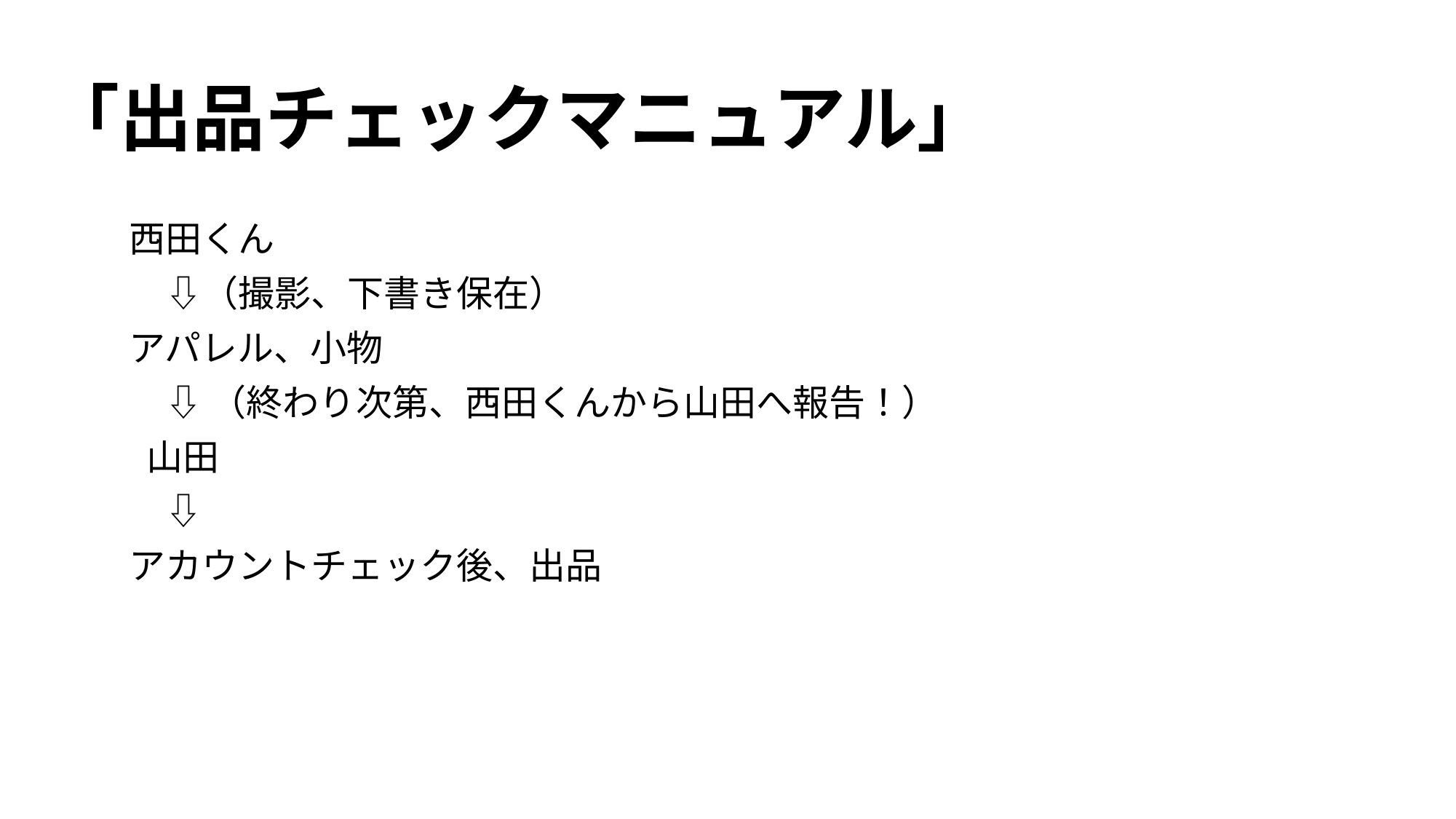

# 「出品チェックマニュアル」
西田くん
　⇩（撮影、下書き保在）
アパレル、小物
　⇩ （終わり次第、西田くんから山田へ報告！）
 山田
　⇩
アカウントチェック後、出品